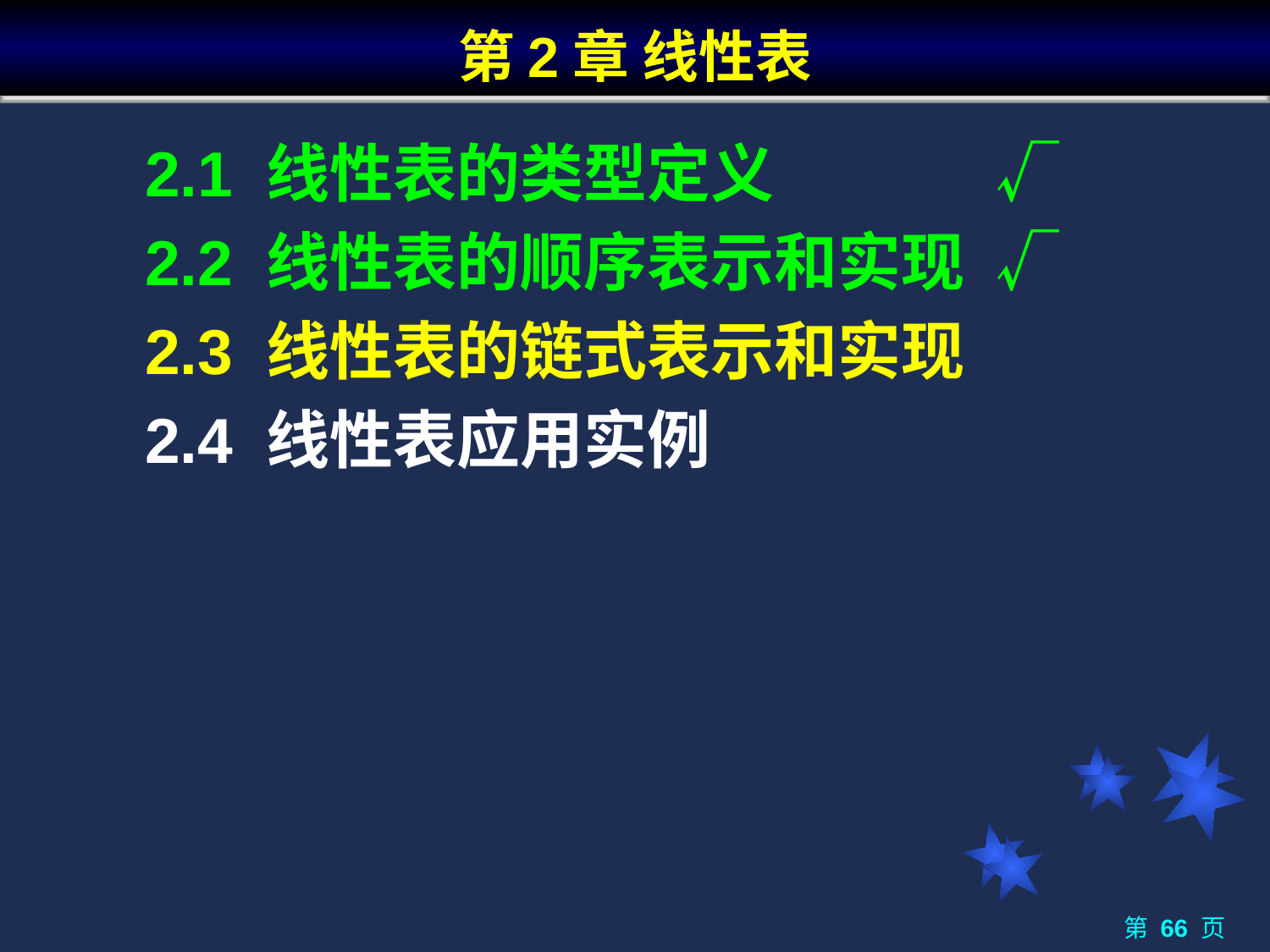

# 第2章 线性表
	   2.1 线性表的类型定义		 √
	   2.2 线性表的顺序表示和实现	 √
	   2.3 线性表的链式表示和实现
	   2.4 线性表应用实例
第 66 页